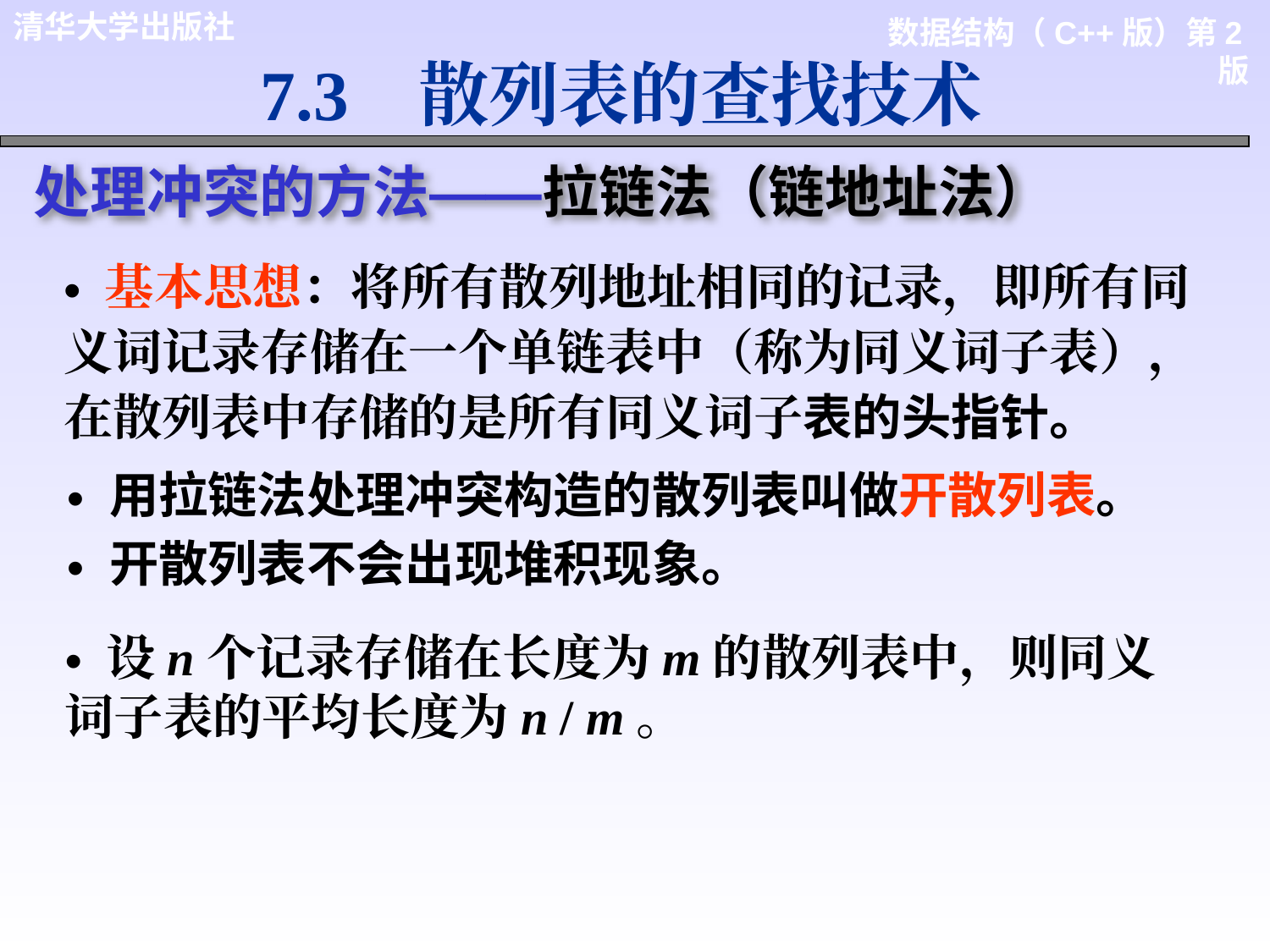

7.3   散列表的查找技术
处理冲突的方法——拉链法（链地址法）
 基本思想：将所有散列地址相同的记录，即所有同义词记录存储在一个单链表中（称为同义词子表），在散列表中存储的是所有同义词子表的头指针。
 用拉链法处理冲突构造的散列表叫做开散列表。
 开散列表不会出现堆积现象。
 设n个记录存储在长度为m的散列表中，则同义词子表的平均长度为n / m。